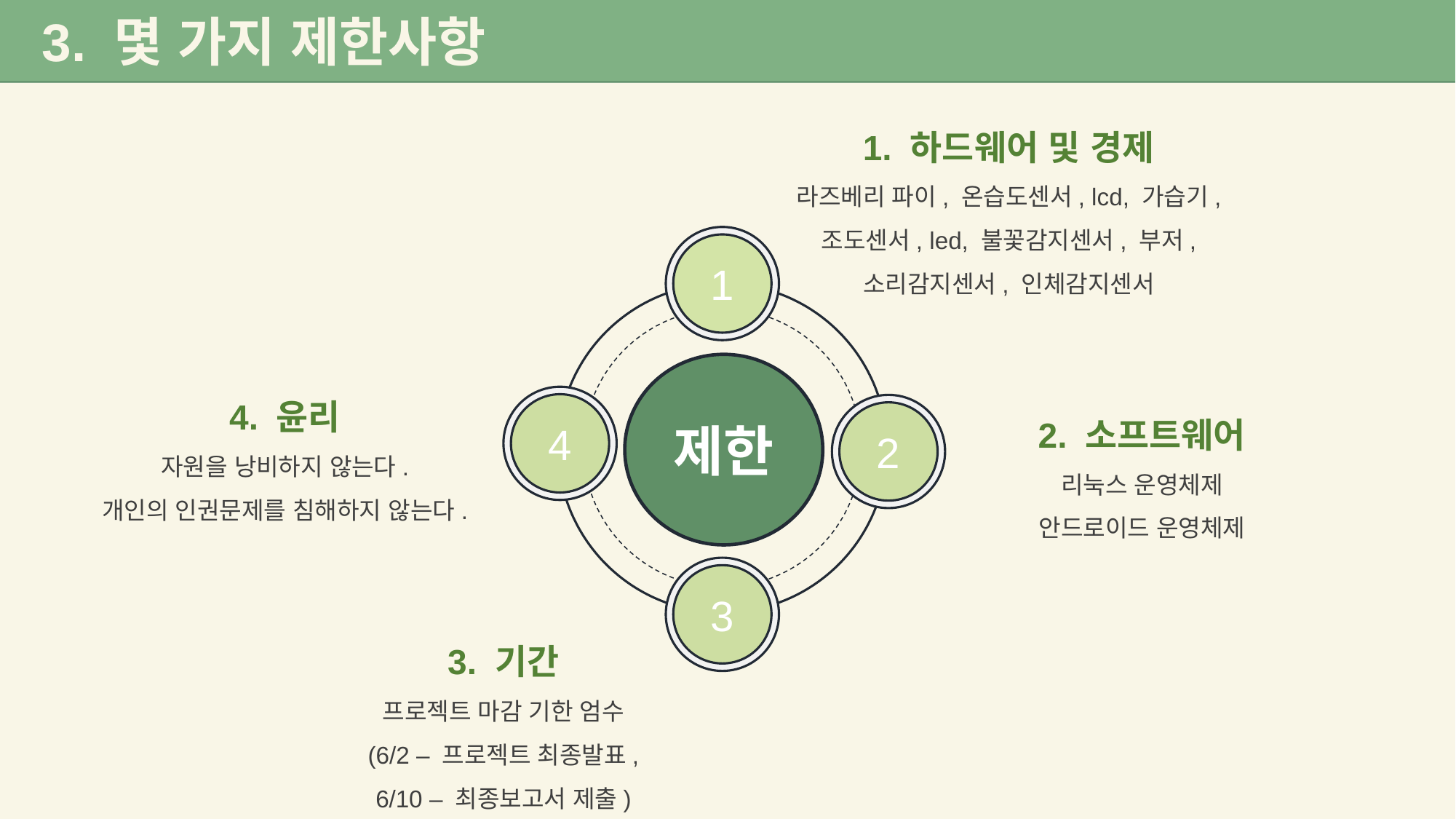

3. 몇 가지 제한사항
1. 하드웨어 및 경제
라즈베리 파이, 온습도센서, lcd, 가습기, 조도센서, led, 불꽃감지센서, 부저, 소리감지센서, 인체감지센서

1

제한
4. 윤리
자원을 낭비하지 않는다.
개인의 인권문제를 침해하지 않는다.

4
2. 소프트웨어
리눅스 운영체제
안드로이드 운영체제

2

3
3. 기간
프로젝트 마감 기한 엄수
(6/2 – 프로젝트 최종발표,
6/10 – 최종보고서 제출)